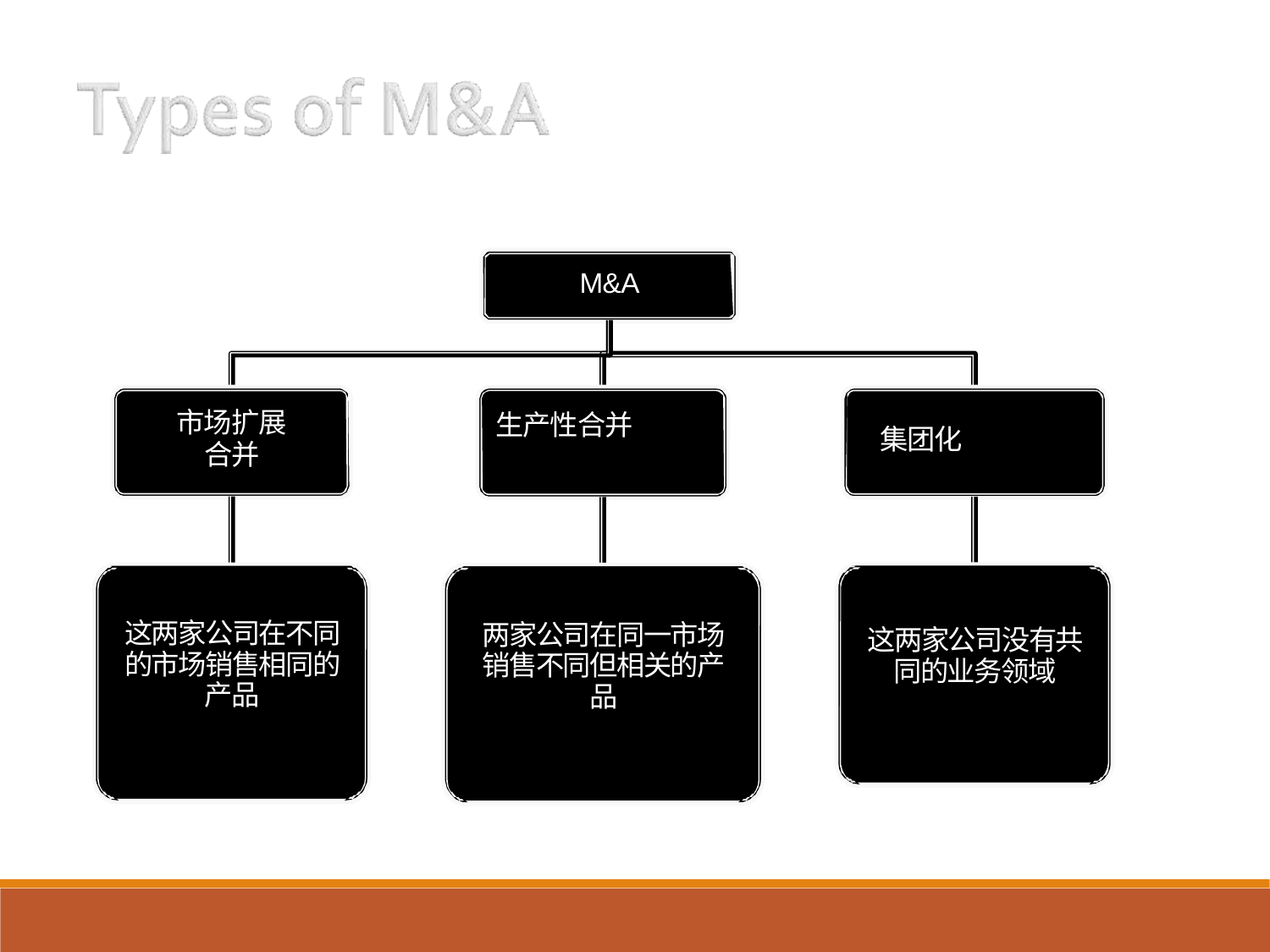

M&A

市场扩展
合并
生产性合并
集团化

这两家公司在不同的市场销售相同的产品
两家公司在同一市场销售不同但相关的产品
这两家公司没有共同的业务领域